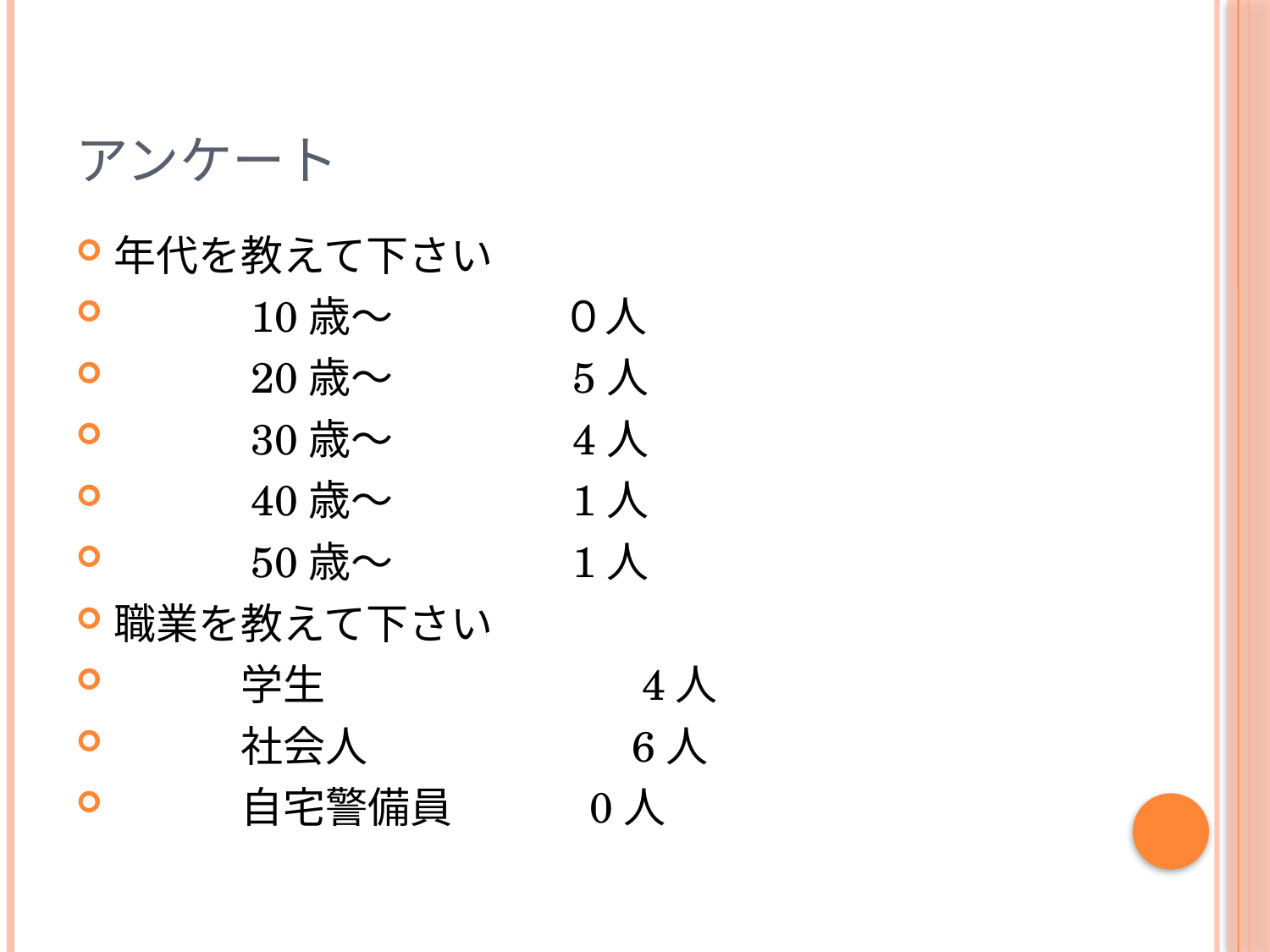

# アンケート
年代を教えて下さい
　　　10歳〜　　　　０人
　　　20歳〜　　　　5人
　　　30歳〜　　　　4人
　　　40歳〜　　　　1人
　　　50歳〜　　　　1人
職業を教えて下さい
　　　学生　　　　　　　 4人
　　　社会人　　　　　　6人
　　　自宅警備員　　　0人